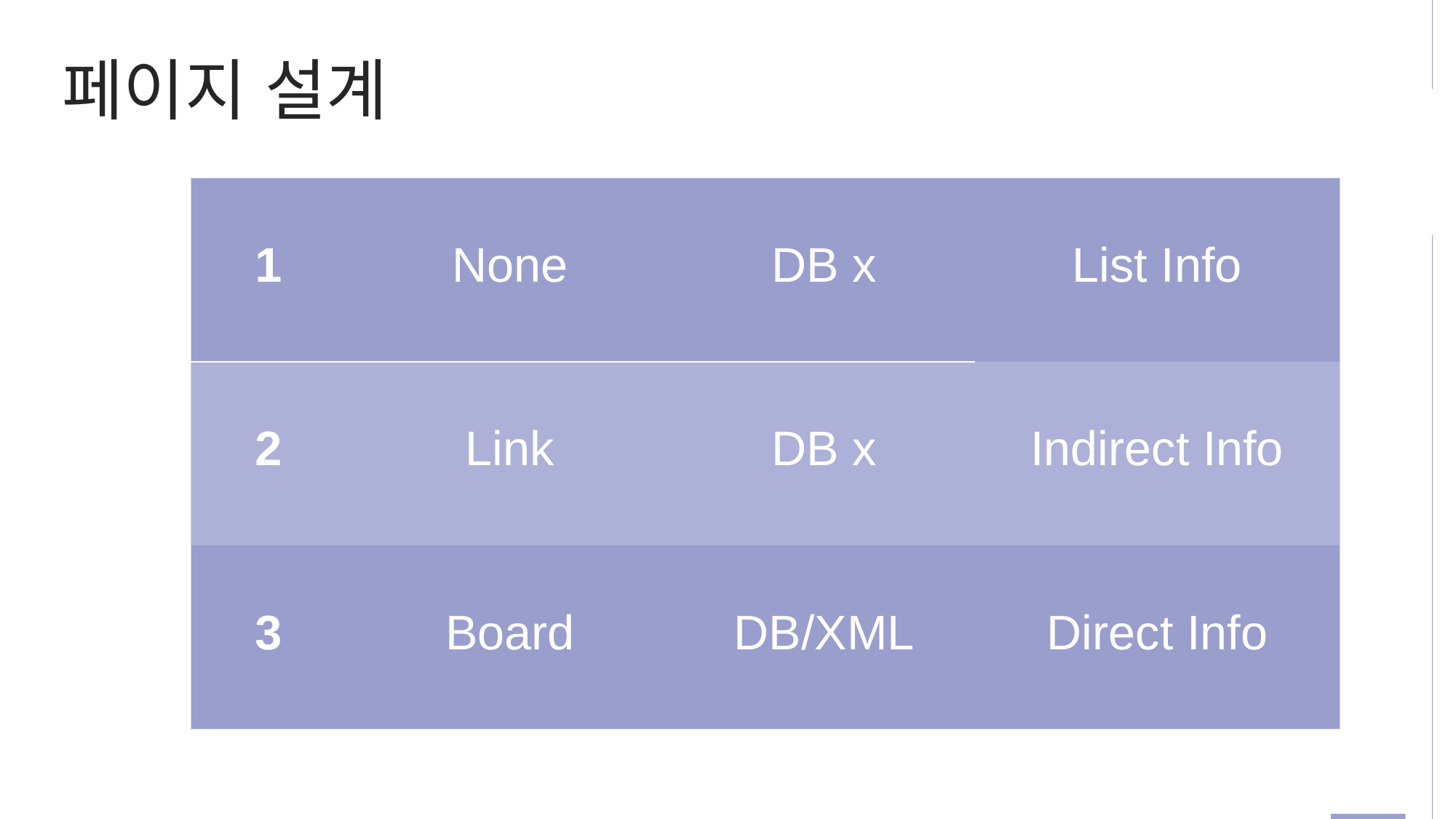

페이지 설계
| 1 | None | DB x | List Info |
| --- | --- | --- | --- |
| 2 | Link | DB x | Indirect Info |
| 3 | Board | DB/XML | Direct Info |